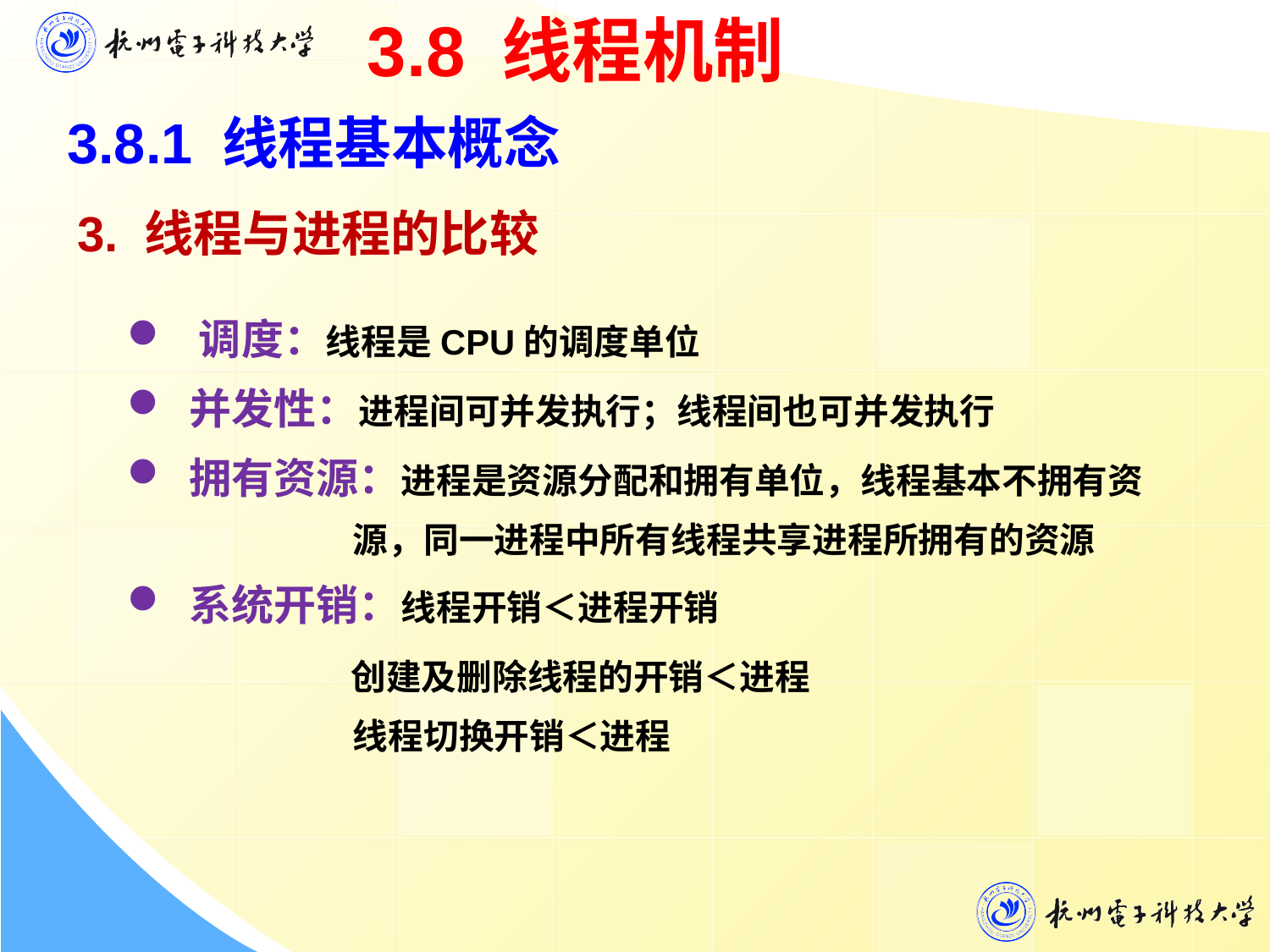

3.8 线程机制
3.8.1 线程基本概念
3. 线程与进程的比较
  调度：线程是CPU的调度单位
 并发性：进程间可并发执行；线程间也可并发执行
 拥有资源：进程是资源分配和拥有单位，线程基本不拥有资
                           源，同一进程中所有线程共享进程所拥有的资源
 系统开销：线程开销＜进程开销
                          创建及删除线程的开销＜进程
                           线程切换开销＜进程